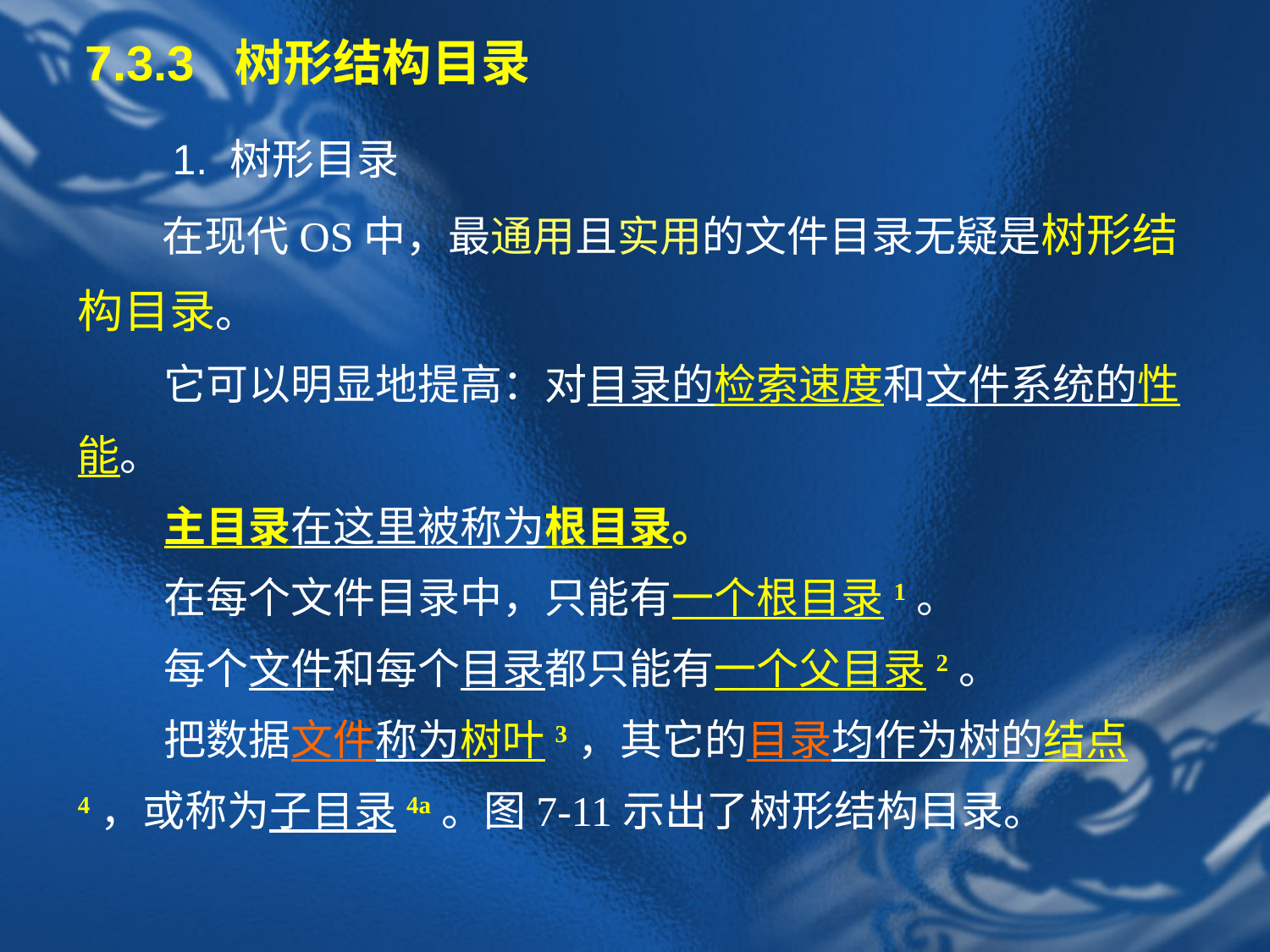

# 7.3.3  树形结构目录
　　1. 树形目录
　　在现代OS中，最通用且实用的文件目录无疑是树形结构目录。
        它可以明显地提高：对目录的检索速度和文件系统的性能。
        主目录在这里被称为根目录。
        在每个文件目录中，只能有一个根目录1。
        每个文件和每个目录都只能有一个父目录2。
        把数据文件称为树叶3，其它的目录均作为树的结点4，或称为子目录4a。图7-11示出了树形结构目录。